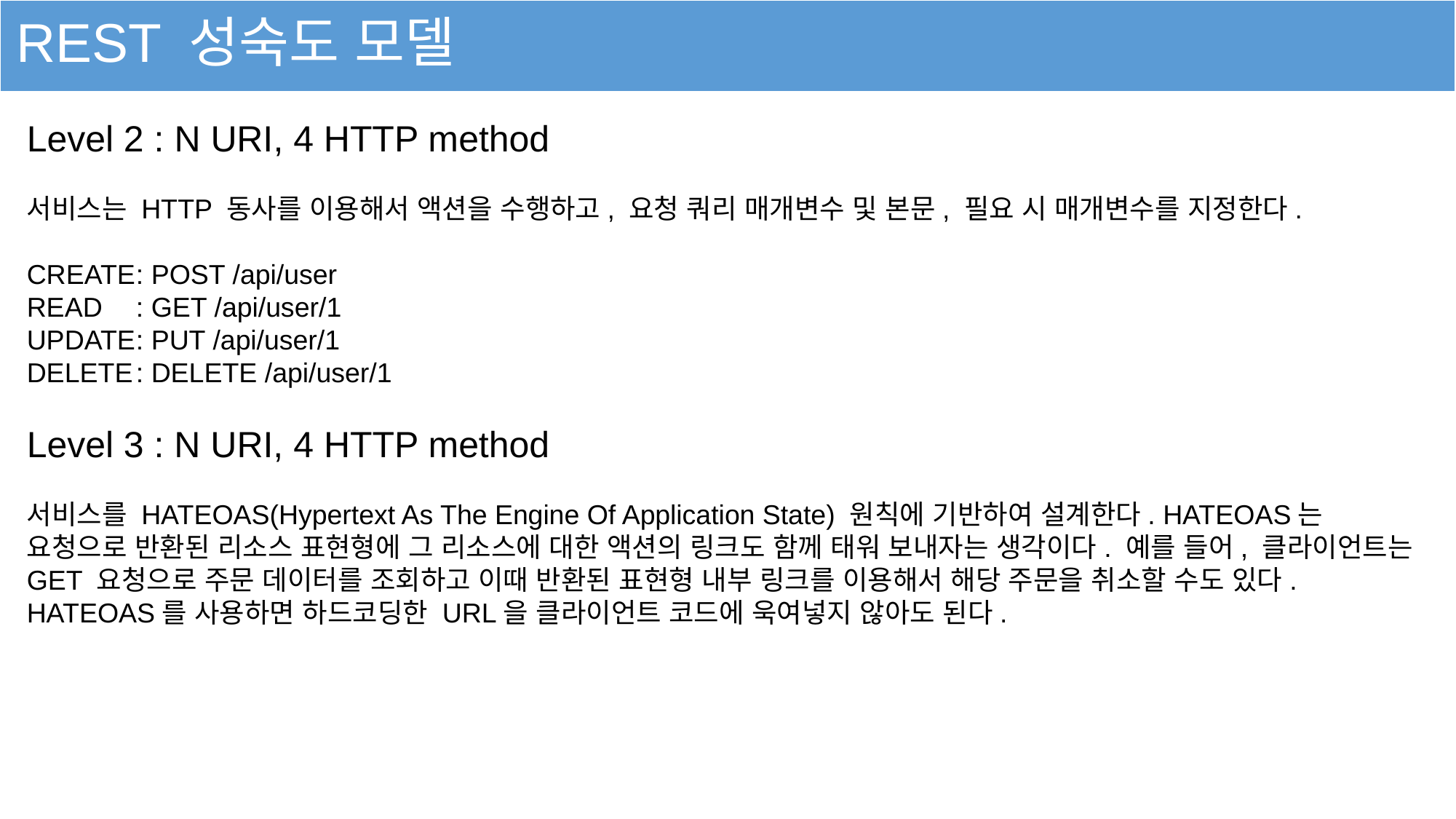

REST 성숙도 모델
Level 2 : N URI, 4 HTTP method

서비스는 HTTP 동사를 이용해서 액션을 수행하고, 요청 쿼리 매개변수 및 본문, 필요 시 매개변수를 지정한다.

CREATE	: POST /api/user
READ	: GET /api/user/1
UPDATE	: PUT /api/user/1
DELETE	: DELETE /api/user/1

Level 3 : N URI, 4 HTTP method

서비스를 HATEOAS(Hypertext As The Engine Of Application State) 원칙에 기반하여 설계한다. HATEOAS는 요청으로 반환된 리소스 표현형에 그 리소스에 대한 액션의 링크도 함께 태워 보내자는 생각이다. 예를 들어, 클라이언트는 GET 요청으로 주문 데이터를 조회하고 이때 반환된 표현형 내부 링크를 이용해서 해당 주문을 취소할 수도 있다. HATEOAS를 사용하면 하드코딩한 URL을 클라이언트 코드에 욱여넣지 않아도 된다.